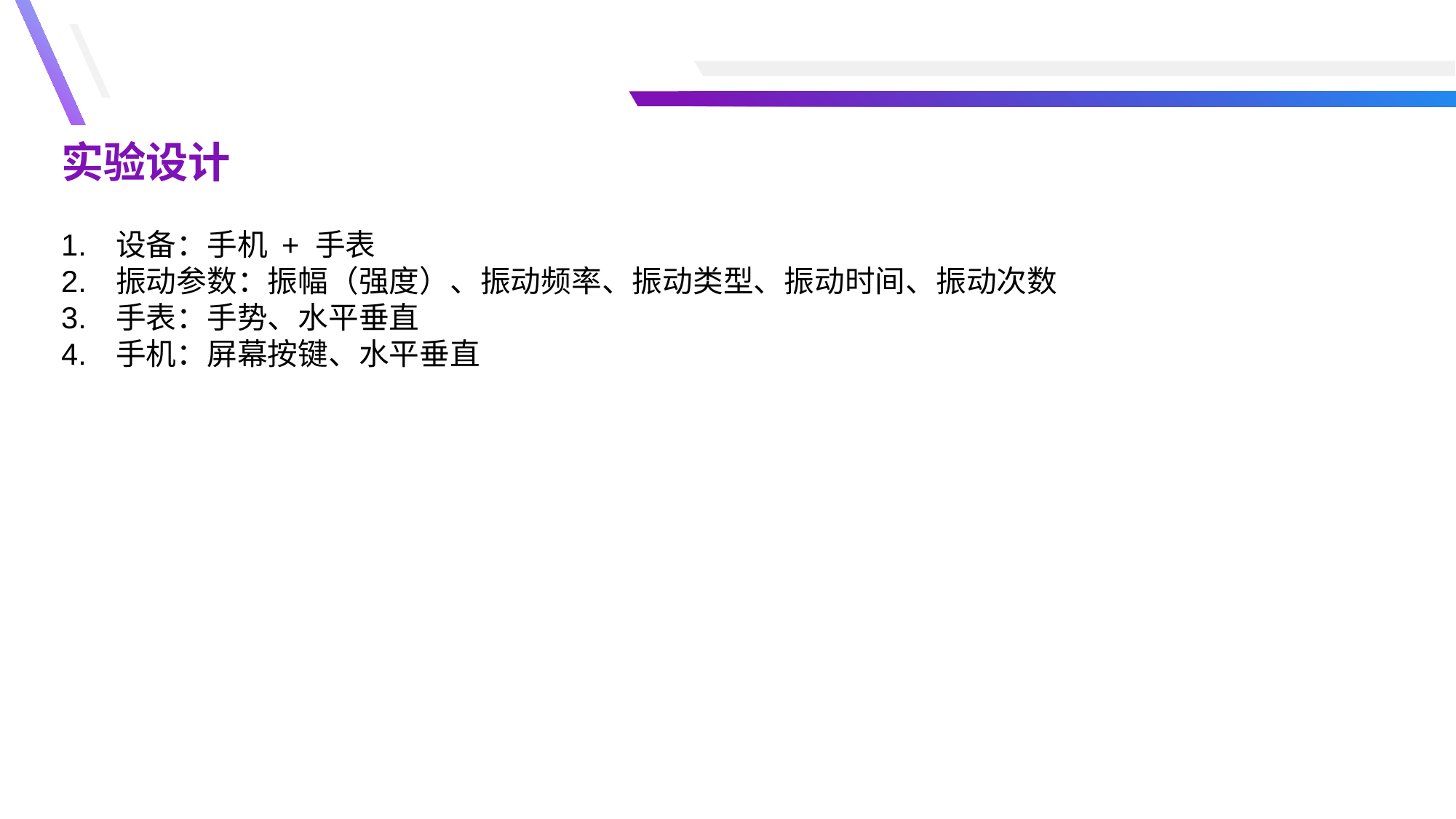

实验设计
设备：手机 + 手表
振动参数：振幅（强度）、振动频率、振动类型、振动时间、振动次数
手表：手势、水平垂直
手机：屏幕按键、水平垂直